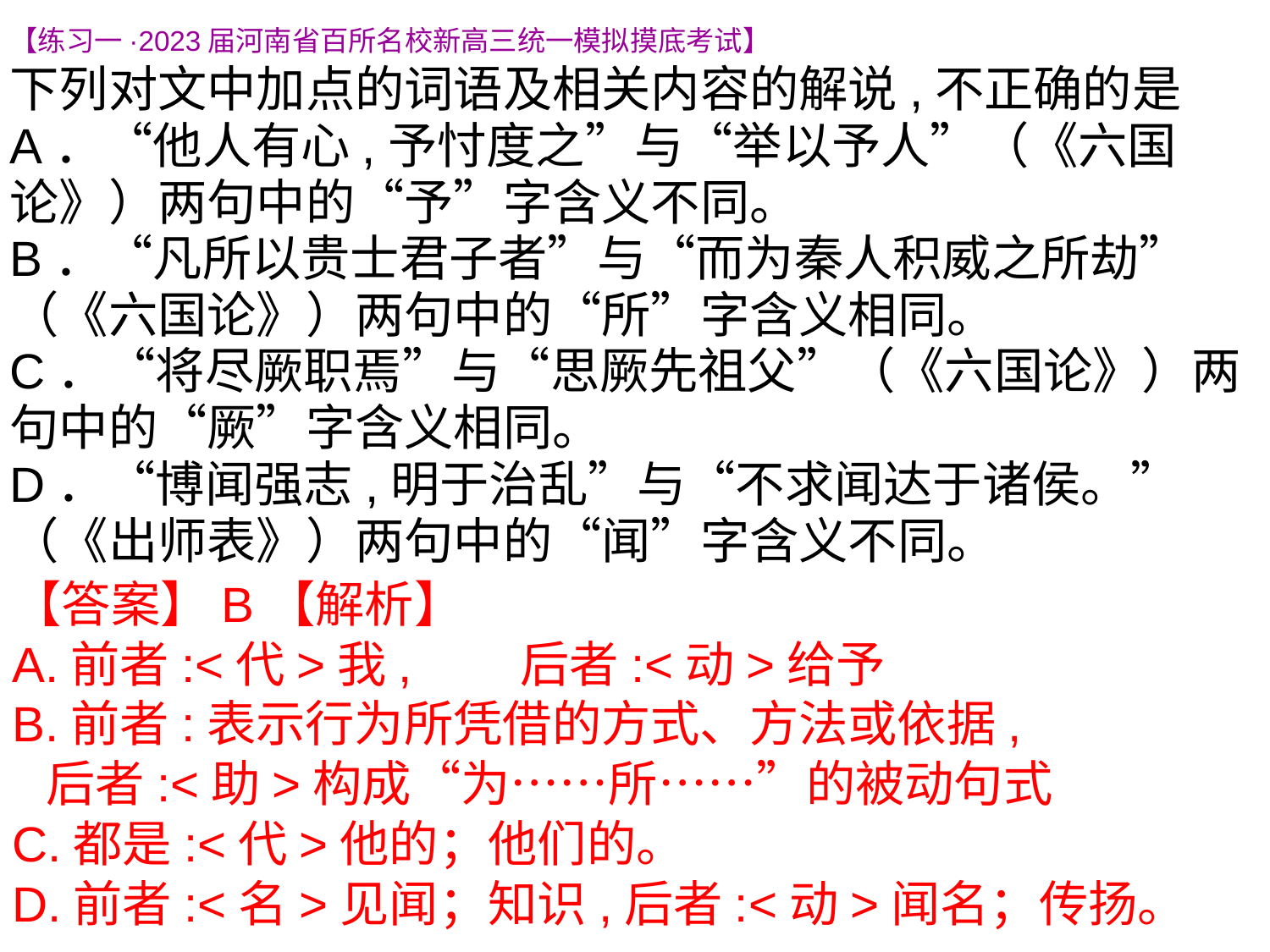

【练习一·2023届河南省百所名校新高三统一模拟摸底考试】
下列对文中加点的词语及相关内容的解说,不正确的是
A．“他人有心,予忖度之”与“举以予人”（《六国论》）两句中的“予”字含义不同。
B．“凡所以贵士君子者”与“而为秦人积威之所劫”（《六国论》）两句中的“所”字含义相同。
C．“将尽厥职焉”与“思厥先祖父”（《六国论》）两句中的“厥”字含义相同。
D．“博闻强志,明于治乱”与“不求闻达于诸侯。”（《出师表》）两句中的“闻”字含义不同。
【答案】B【解析】
A.前者:<代>我,       后者:<动>给予
B.前者:表示行为所凭借的方式、方法或依据,
  后者:<助>构成“为……所……”的被动句式
C.都是:<代>他的；他们的。
D.前者:<名>见闻；知识,后者:<动>闻名；传扬。